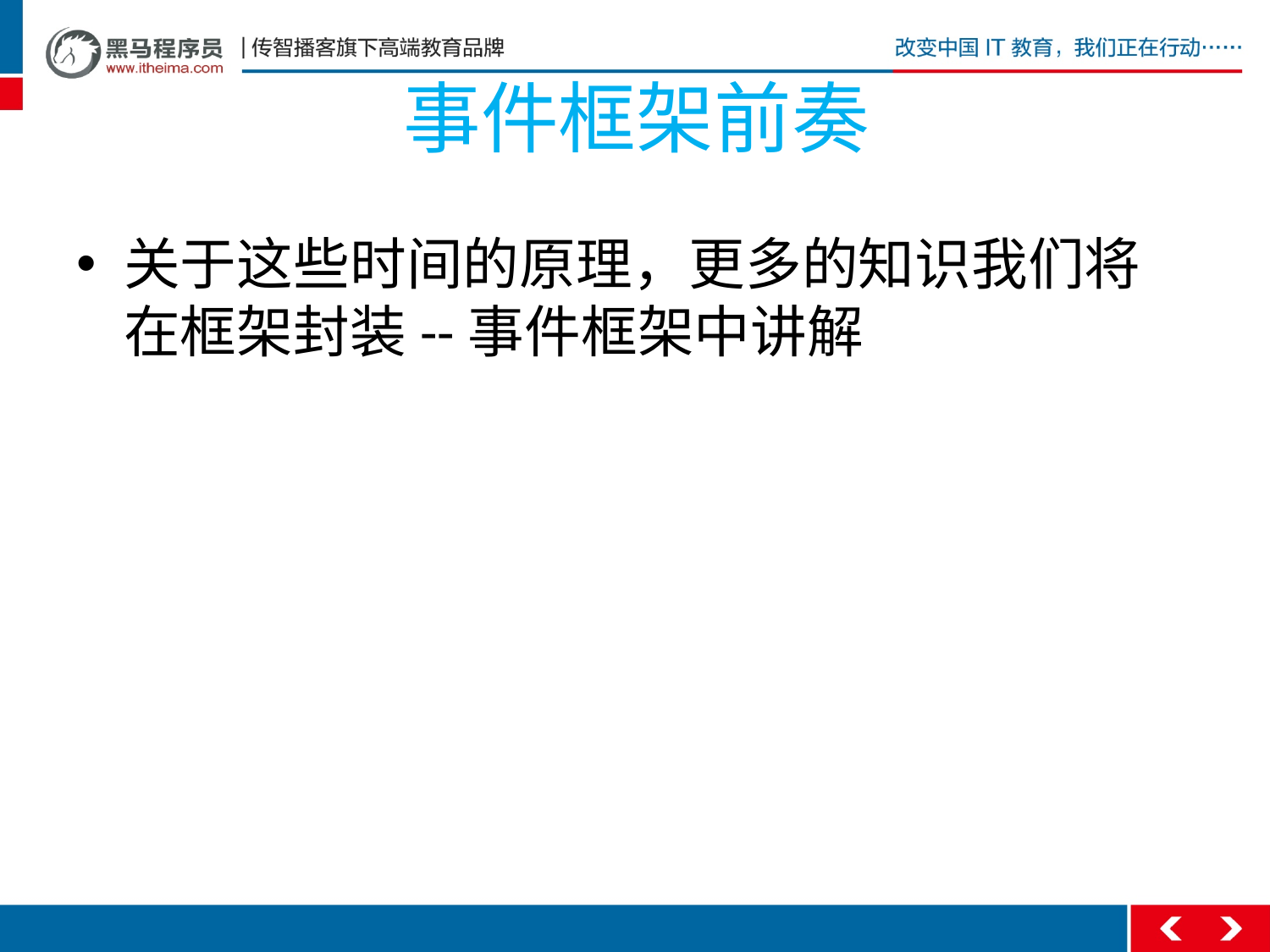

# 事件框架前奏
关于这些时间的原理，更多的知识我们将在框架封装--事件框架中讲解